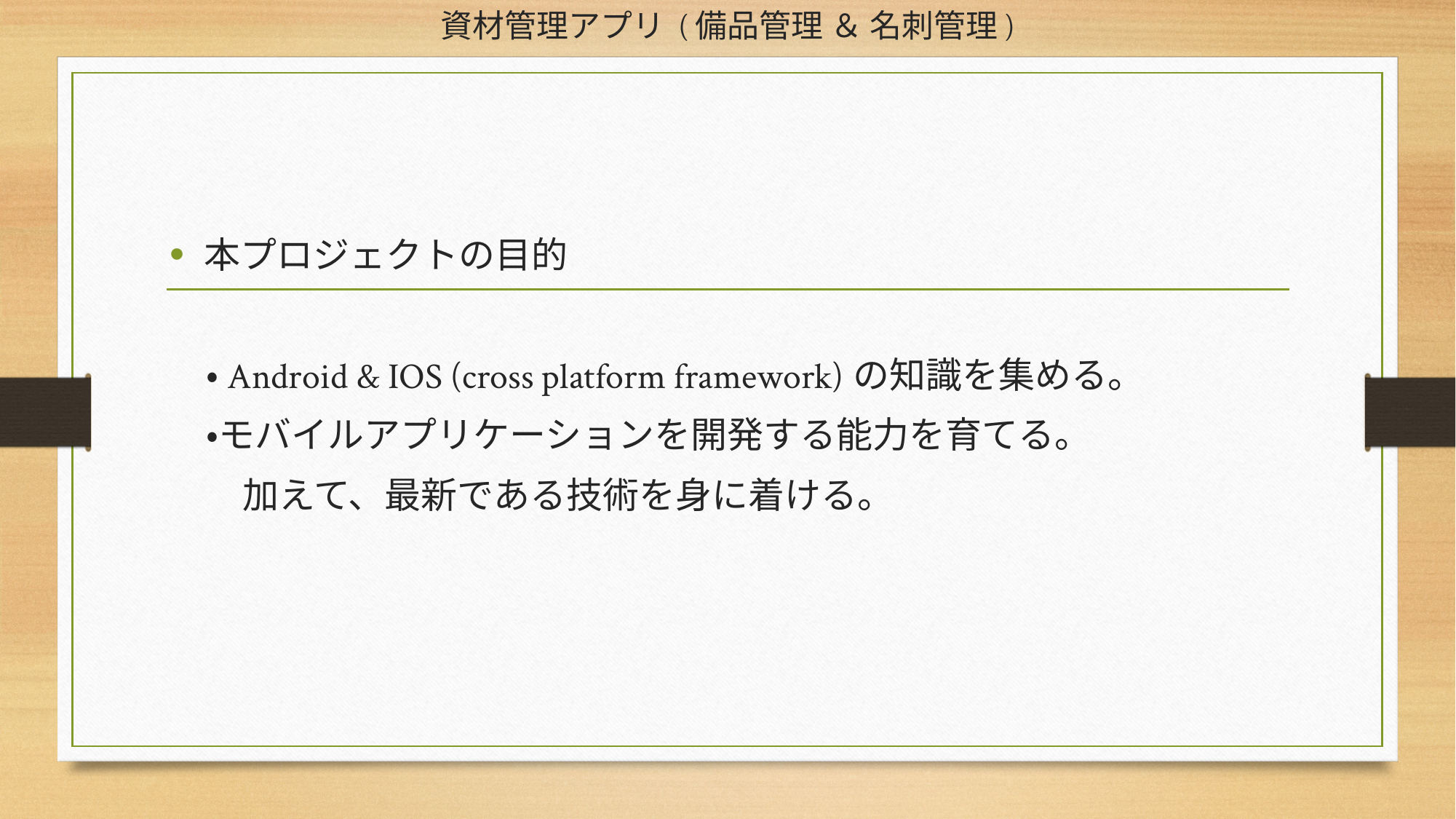

# 資材管理アプリ (備品管理 ＆ 名刺管理)
本プロジェクトの目的

　・Android & IOS (cross platform framework)の知識を集める。
　・モバイルアプリケーションを開発する能力を育てる。
　　加えて、最新である技術を身に着ける。